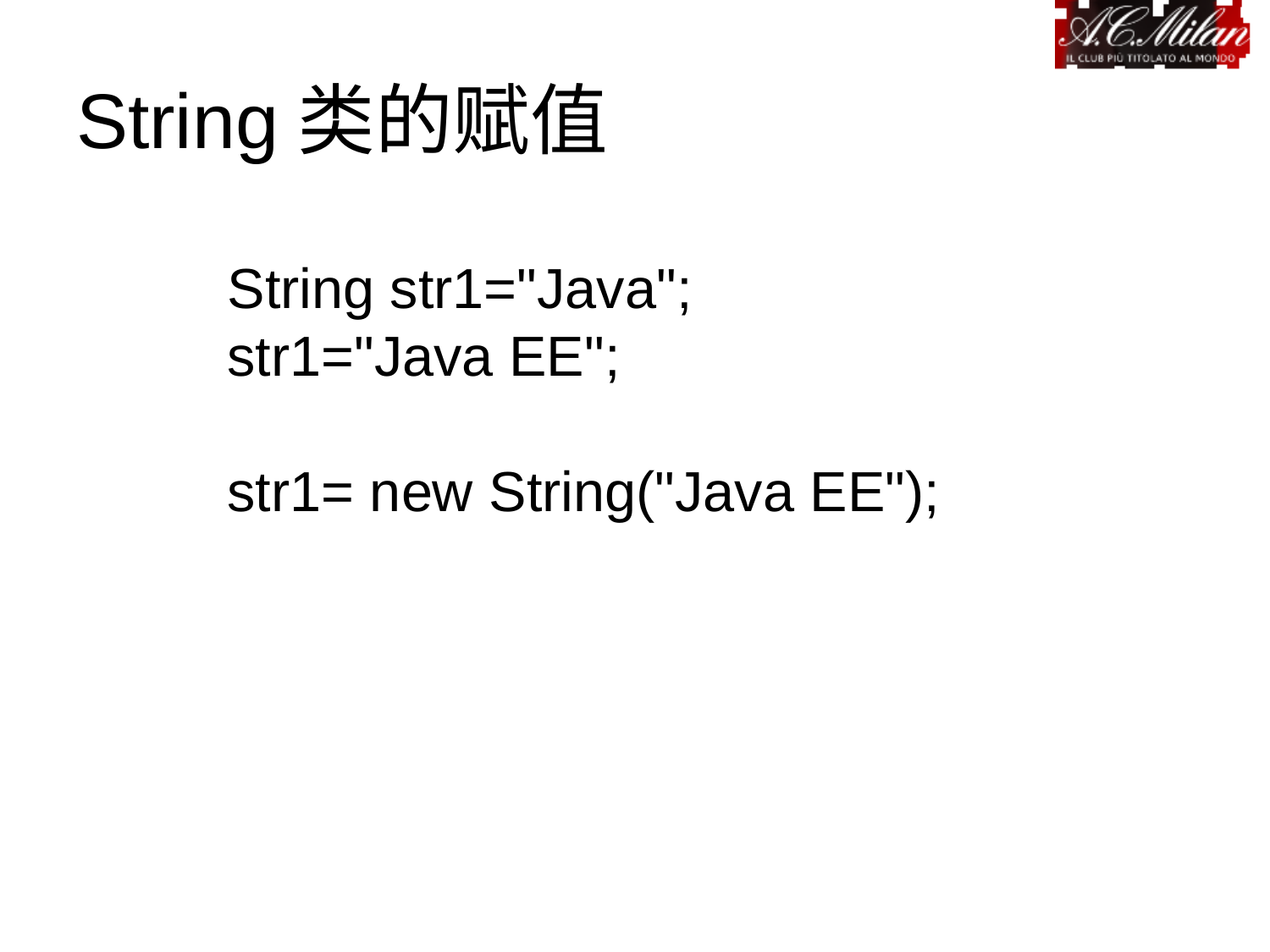

String类的赋值
String str1="Java";
str1="Java EE";

str1= new String("Java EE");